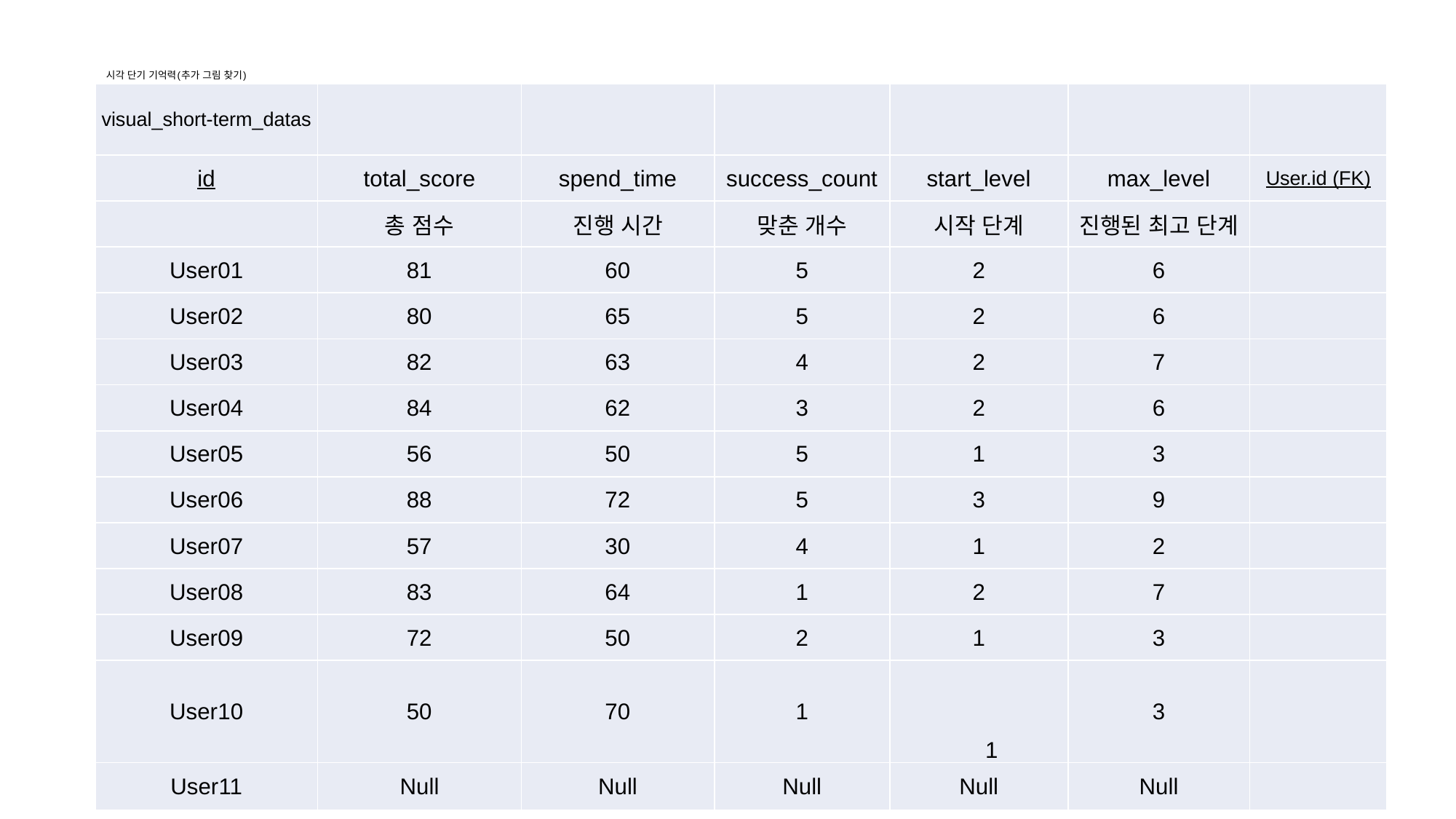

# 시각 단기 기억력(추가 그림 찾기)
| visual\_short-term\_datas |  |  |  |  |  |  |
| --- | --- | --- | --- | --- | --- | --- |
| id | total\_score | spend\_time | success\_count | start\_level | max\_level | User.id (FK) |
|  | 총 점수 | 진행 시간 | 맞춘 개수 | 시작 단계 | 진행된 최고 단계 |  |
| User01 | 81 | 60 | 5 | 2 | 6 |  |
| User02 | 80 | 65 | 5 | 2 | 6 |  |
| User03 | 82 | 63 | 4 | 2 | 7 |  |
| User04 | 84 | 62 | 3 | 2 | 6 |  |
| User05 | 56 | 50 | 5 | 1 | 3 |  |
| User06 | 88 | 72 | 5 | 3 | 9 |  |
| User07 | 57 | 30 | 4 | 1 | 2 |  |
| User08 | 83 | 64 | 1 | 2 | 7 |  |
| User09 | 72 | 50 | 2 | 1 | 3 |  |
| User10 | 50 | 70 | 1 | 1 | 3 |  |
| User11 | Null | Null | Null | Null | Null |  |